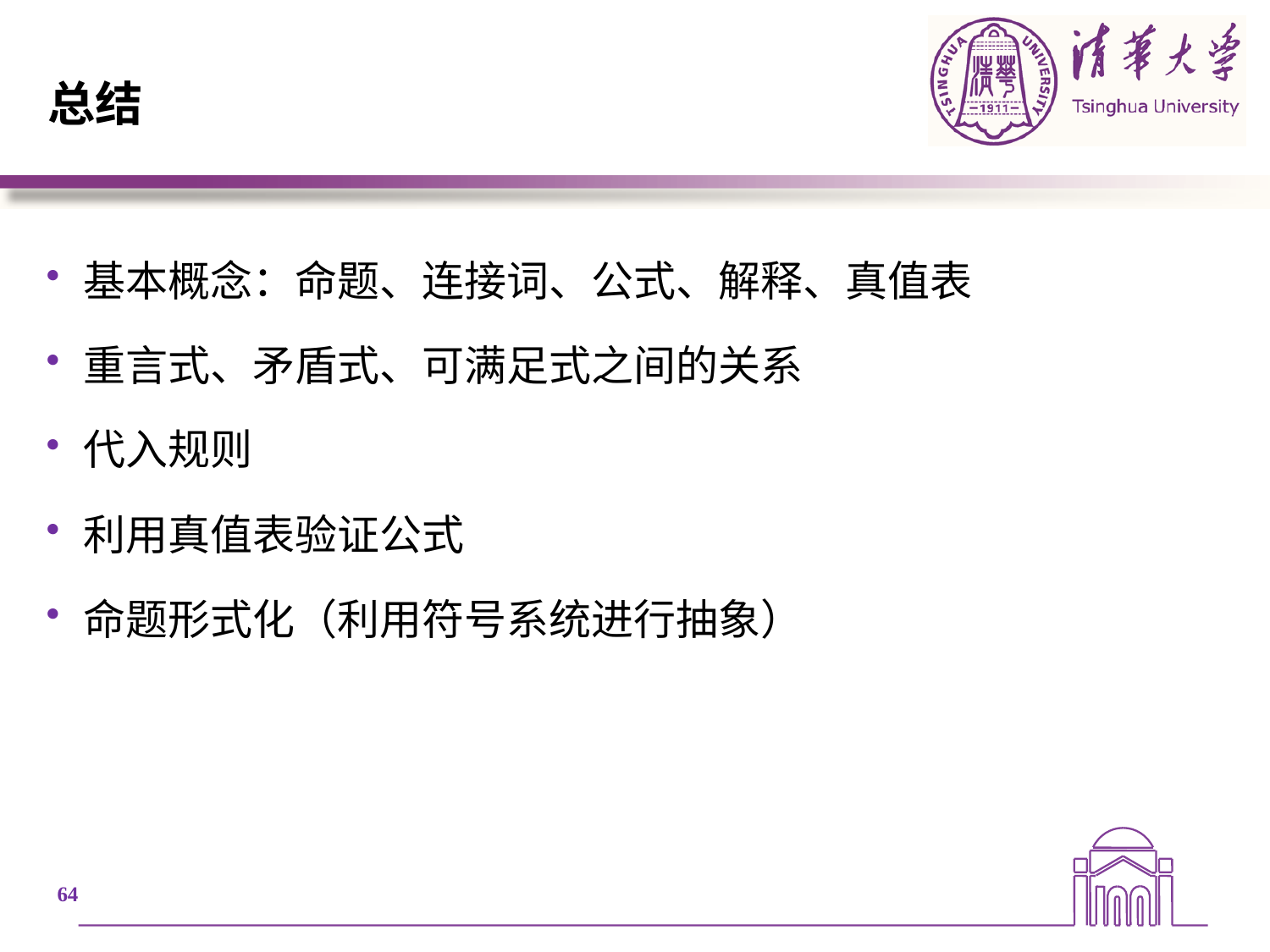

# 总结
基本概念：命题、连接词、公式、解释、真值表
重言式、矛盾式、可满足式之间的关系
代入规则
利用真值表验证公式
命题形式化（利用符号系统进行抽象）